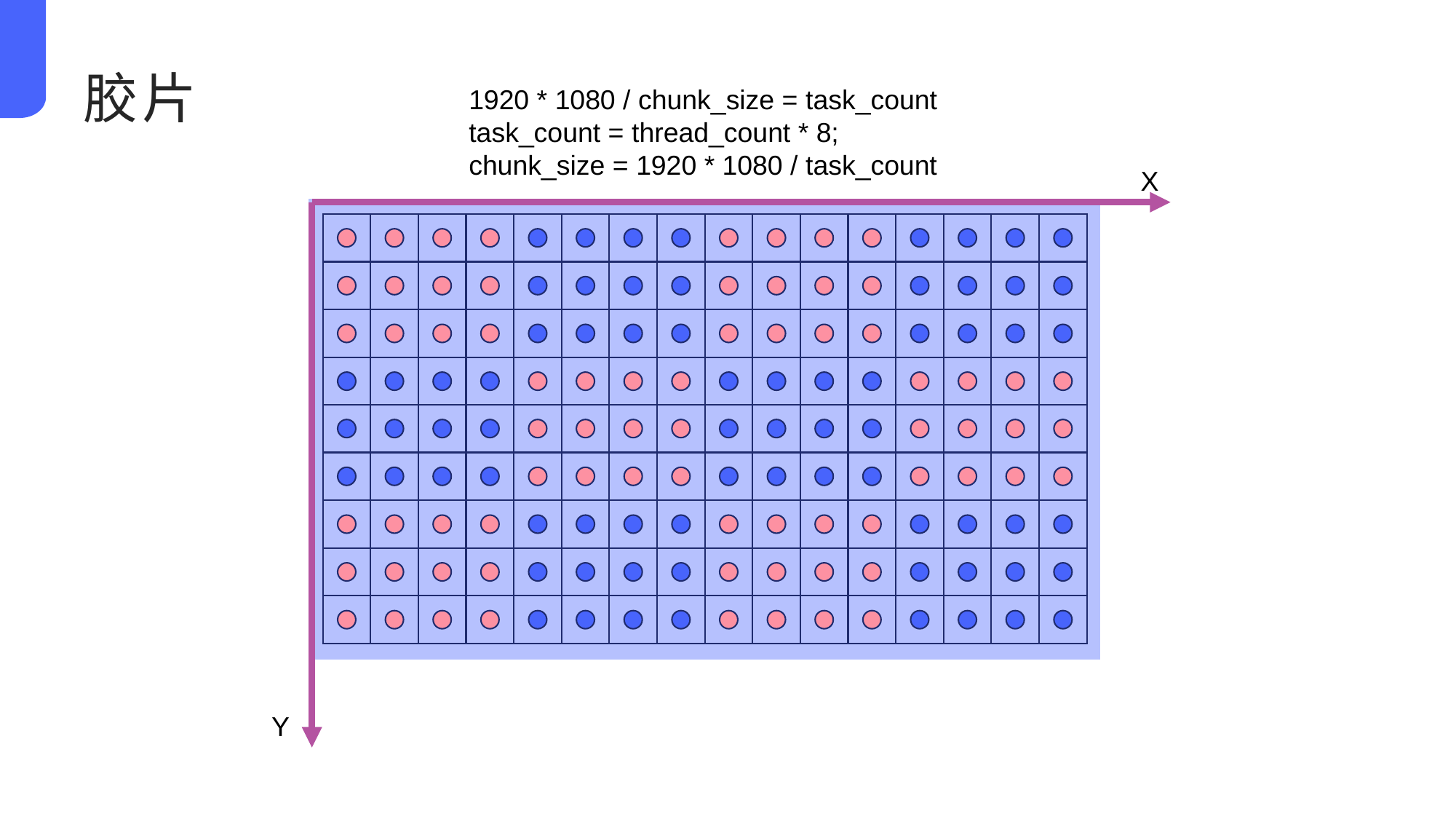

胶片
1920 * 1080 / chunk_size = task_count
task_count = thread_count * 8;
chunk_size = 1920 * 1080 / task_count
X

Y